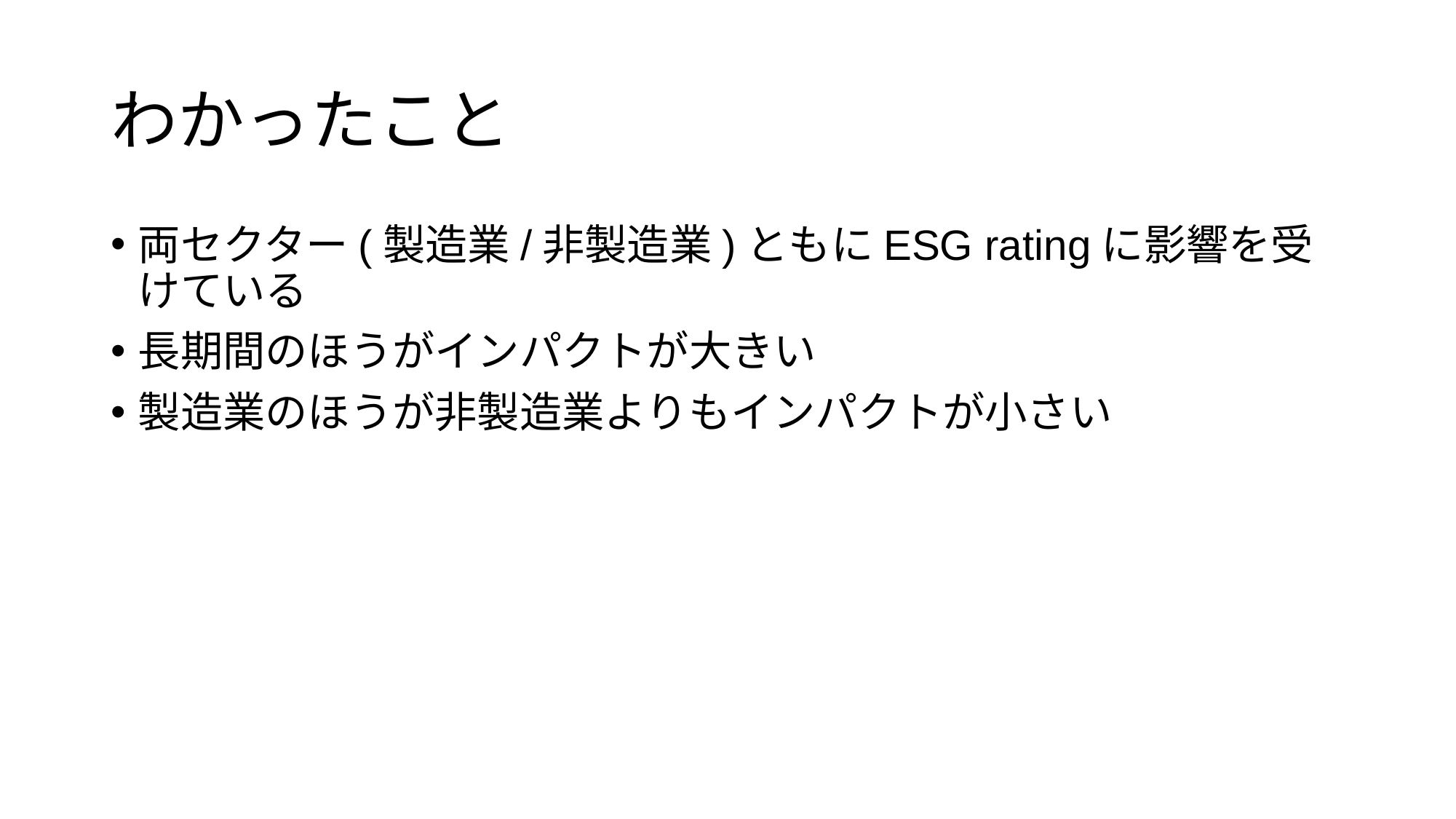

# わかったこと
両セクター(製造業/非製造業)ともにESG ratingに影響を受けている
長期間のほうがインパクトが大きい
製造業のほうが非製造業よりもインパクトが小さい